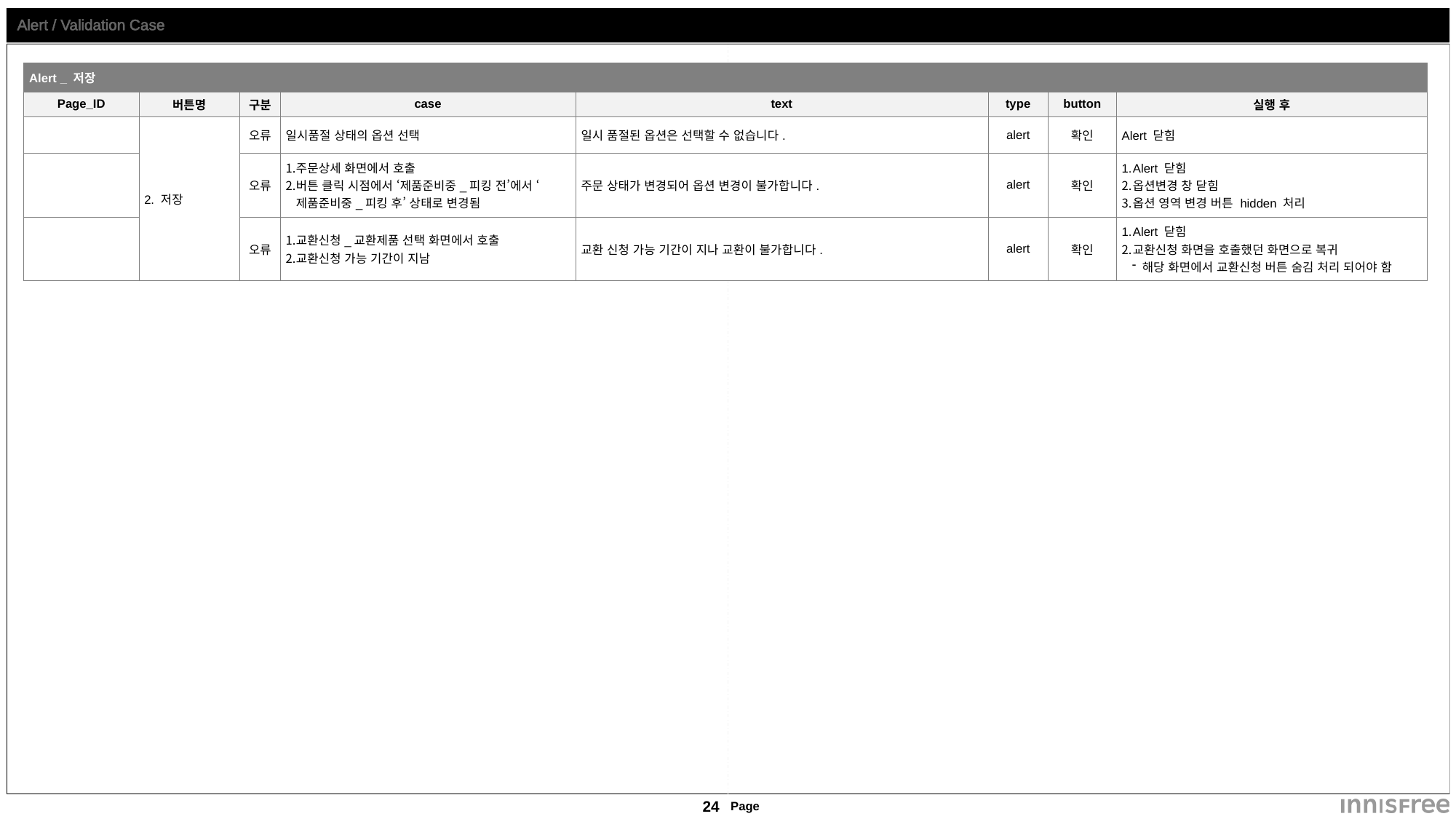

# Alert / Validation Case
| Alert \_ 저장 |  |  |  |  |  |  |  |
| --- | --- | --- | --- | --- | --- | --- | --- |
| Page\_ID | 버튼명 | 구분 | case | text | type | button | 실행 후 |
|  | 2. 저장 | 오류 | 일시품절 상태의 옵션 선택 | 일시 품절된 옵션은 선택할 수 없습니다. | alert | 확인 | Alert 닫힘 |
|  |  | 오류 | 주문상세 화면에서 호출 버튼 클릭 시점에서 ‘제품준비중\_피킹 전’에서 ‘제품준비중\_피킹 후’ 상태로 변경됨 | 주문 상태가 변경되어 옵션 변경이 불가합니다. | alert | 확인 | Alert 닫힘 옵션변경 창 닫힘 옵션 영역 변경 버튼 hidden 처리 |
|  |  | 오류 | 교환신청\_교환제품 선택 화면에서 호출 교환신청 가능 기간이 지남 | 교환 신청 가능 기간이 지나 교환이 불가합니다. | alert | 확인 | Alert 닫힘 교환신청 화면을 호출했던 화면으로 복귀 해당 화면에서 교환신청 버튼 숨김 처리 되어야 함 |